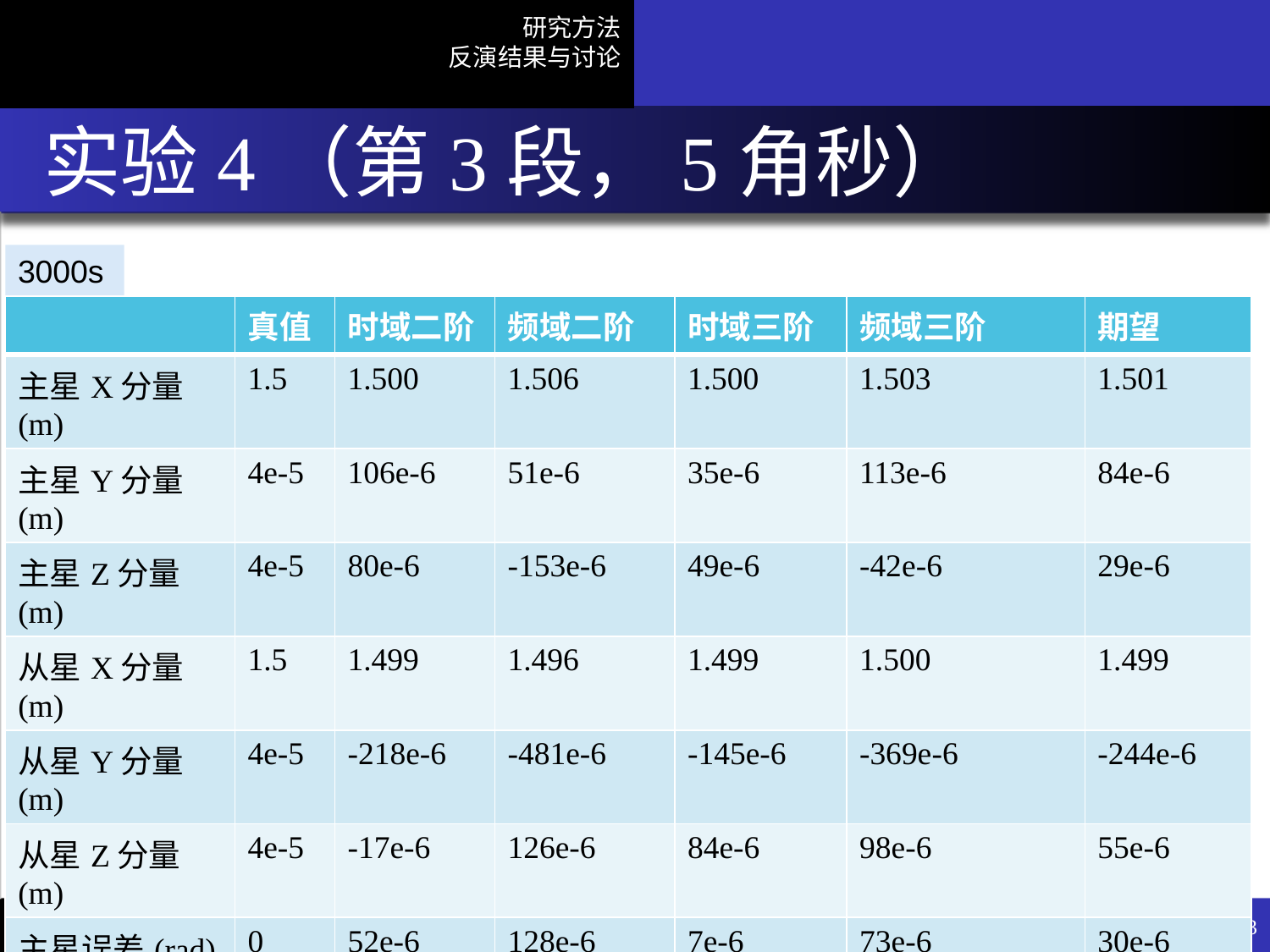

# 实验4（第3段，5角秒）
3000s
|  | 真值 | 时域二阶 | 频域二阶 | 时域三阶 | 频域三阶 | 期望 |
| --- | --- | --- | --- | --- | --- | --- |
| 主星X分量(m) | 1.5 | 1.500 | 1.506 | 1.500 | 1.503 | 1.501 |
| 主星Y分量(m) | 4e-5 | 106e-6 | 51e-6 | 35e-6 | 113e-6 | 84e-6 |
| 主星Z分量(m) | 4e-5 | 80e-6 | -153e-6 | 49e-6 | -42e-6 | 29e-6 |
| 从星X分量(m) | 1.5 | 1.499 | 1.496 | 1.499 | 1.500 | 1.499 |
| 从星Y分量(m) | 4e-5 | -218e-6 | -481e-6 | -145e-6 | -369e-6 | -244e-6 |
| 从星Z分量(m) | 4e-5 | -17e-6 | 126e-6 | 84e-6 | 98e-6 | 55e-6 |
| 主星误差(rad) | 0 | 52e-6 | 128e-6 | 7e-6 | 73e-6 | 30e-6 |
| 从星误差(rad) | 0 | 176e-6 | 353e-6 | 127e-6 | 275e-6 | 189e-6 |
| 主星是否达标 | Yes | Yes | Yes | Yes | Yes | Yes |
| 从星是否达标 | Yes | Yes | No | Yes | Yes | Yes |
低低卫卫跟踪重力卫星相位中心矢量反演
53